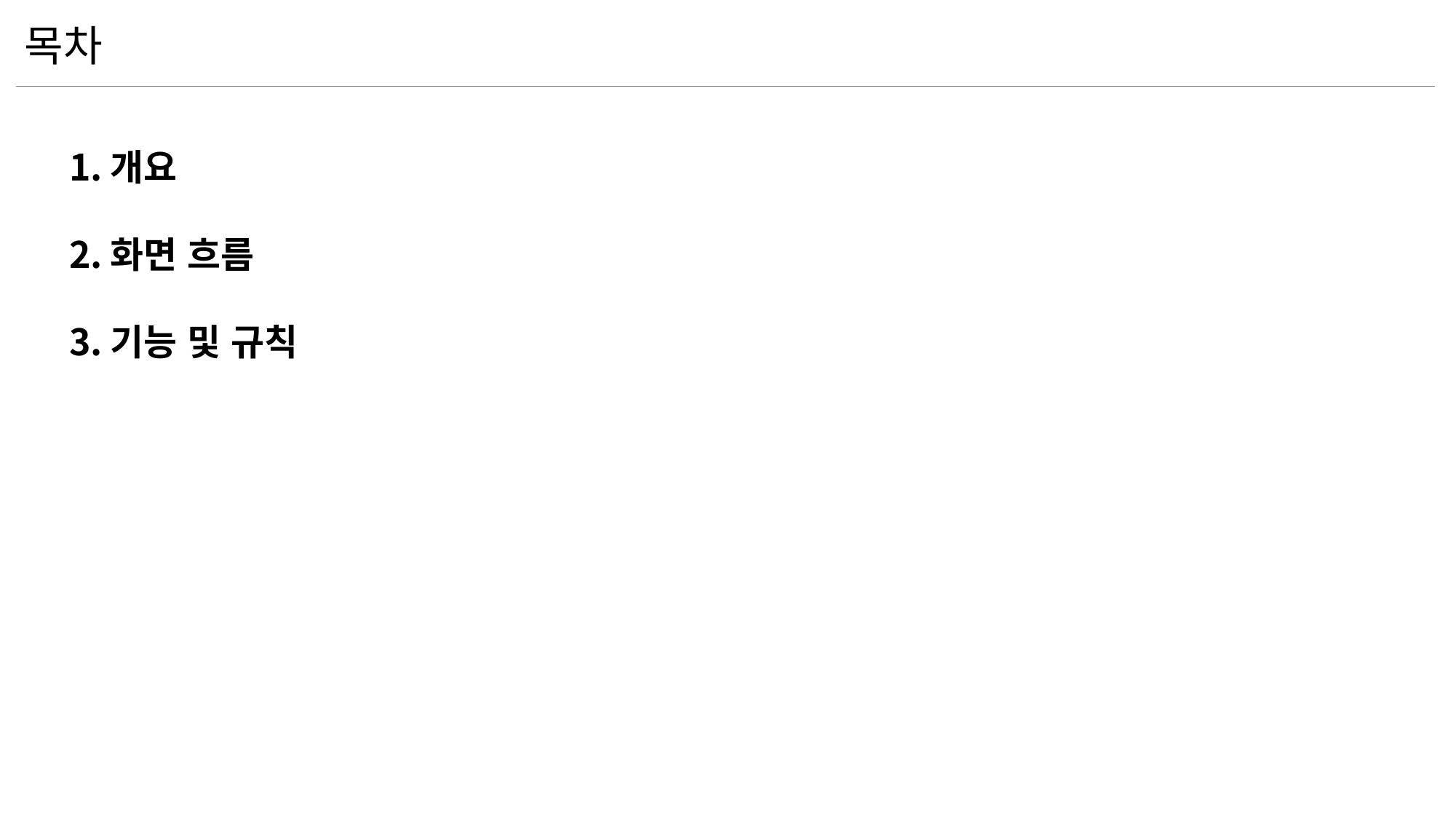

목차
개요
화면 흐름
기능 및 규칙